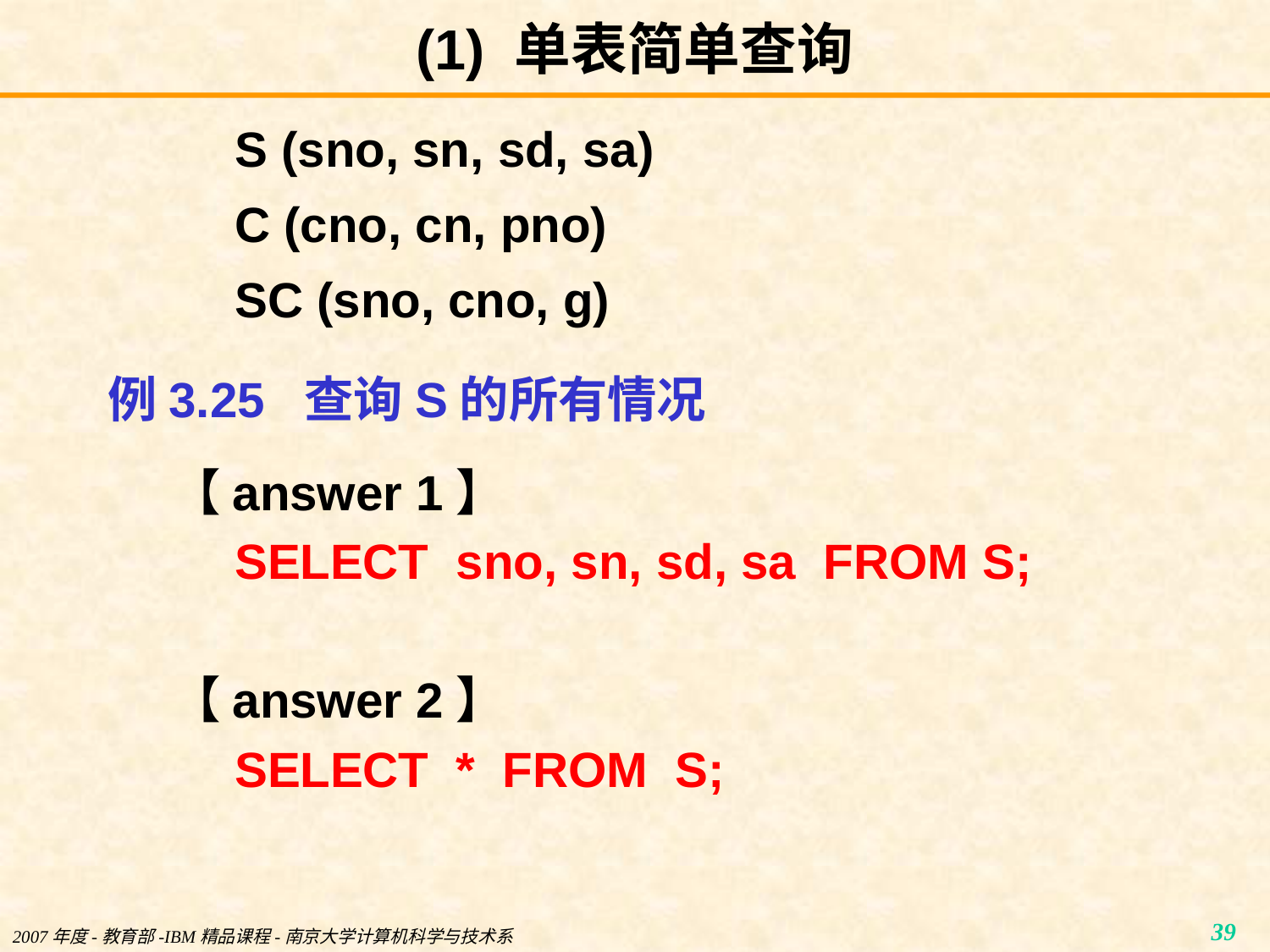

# (1) 单表简单查询
S (sno, sn, sd, sa)
C (cno, cn, pno)
SC (sno, cno, g)
例3.25  查询S的所有情况
【answer 1】
SELECT  sno, sn, sd, sa  FROM S;

【answer 2】
SELECT  *  FROM  S;
39
2007年度-教育部-IBM精品课程-南京大学计算机科学与技术系